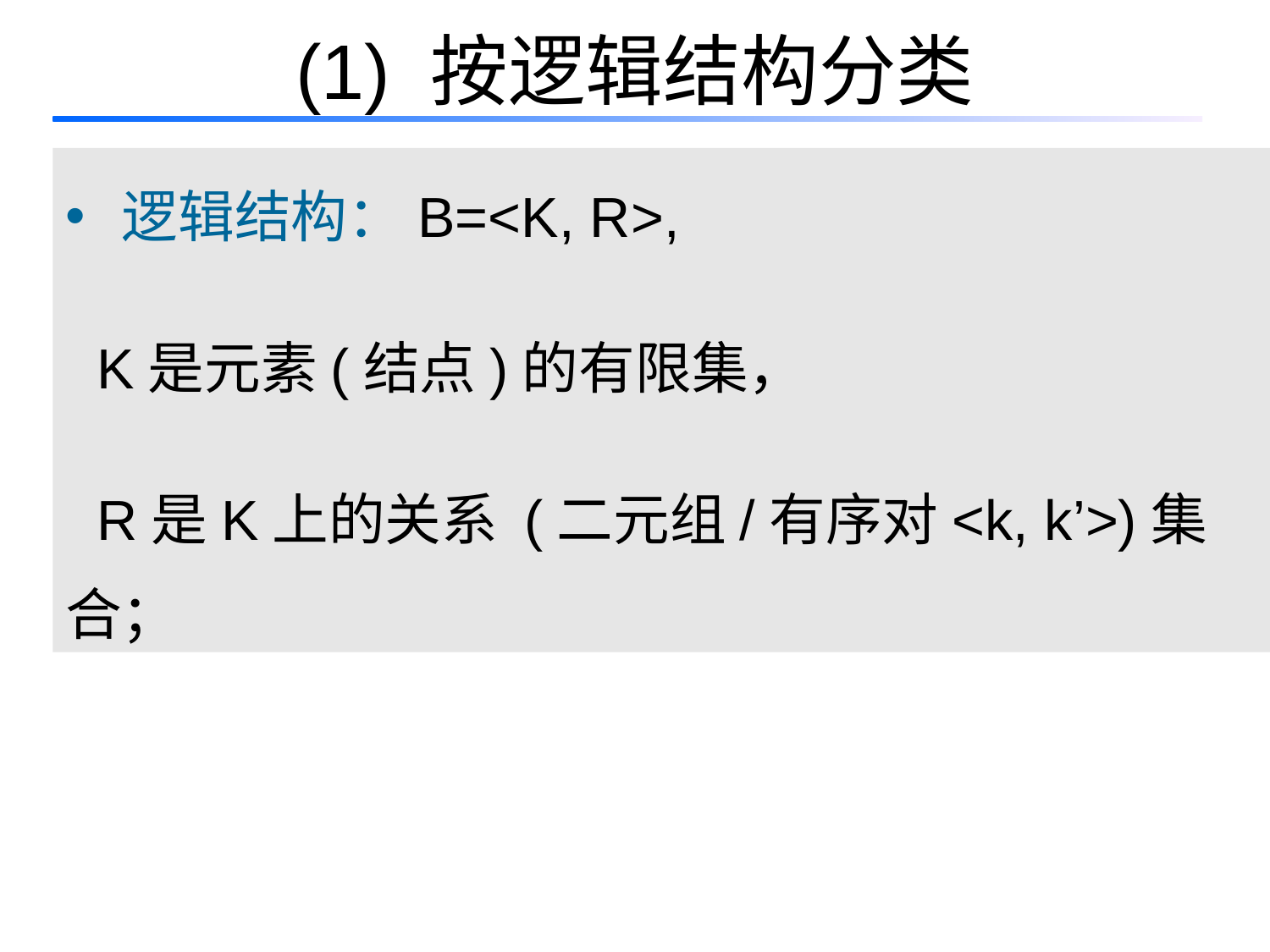

# (1) 按逻辑结构分类

 逻辑结构：B=<K, R>,
  K是元素(结点)的有限集，
  R是K上的关系 (二元组/有序对<k, k’>)集合；